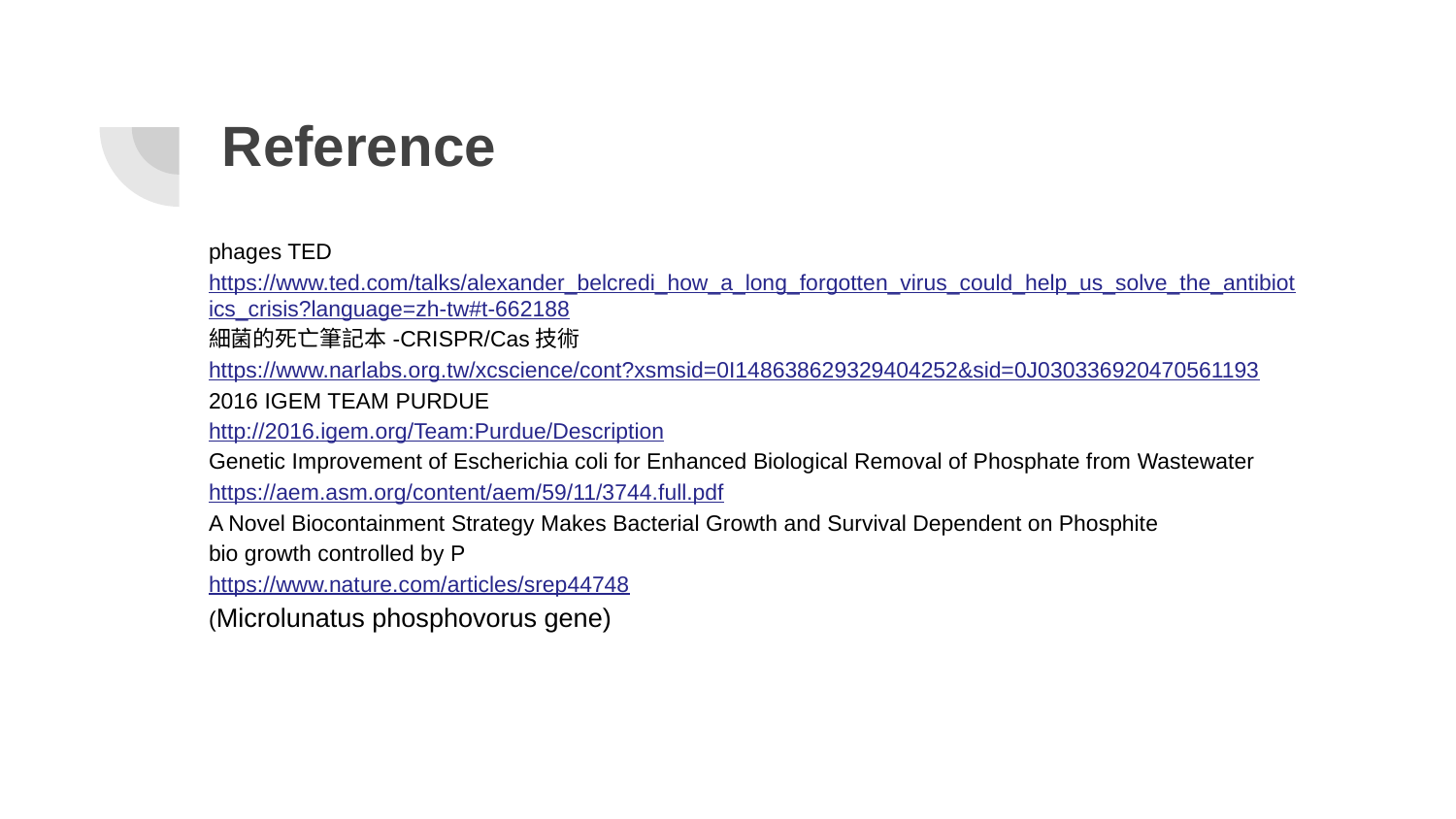

# Reference
phages TED
https://www.ted.com/talks/alexander_belcredi_how_a_long_forgotten_virus_could_help_us_solve_the_antibiotics_crisis?language=zh-tw#t-662188
細菌的死亡筆記本-CRISPR/Cas技術
https://www.narlabs.org.tw/xcscience/cont?xsmsid=0I148638629329404252&sid=0J030336920470561193
2016 IGEM TEAM PURDUE
http://2016.igem.org/Team:Purdue/Description
Genetic Improvement of Escherichia coli for Enhanced Biological Removal of Phosphate from Wastewater
https://aem.asm.org/content/aem/59/11/3744.full.pdf
A Novel Biocontainment Strategy Makes Bacterial Growth and Survival Dependent on Phosphite
bio growth controlled by P
https://www.nature.com/articles/srep44748
(Microlunatus phosphovorus gene)